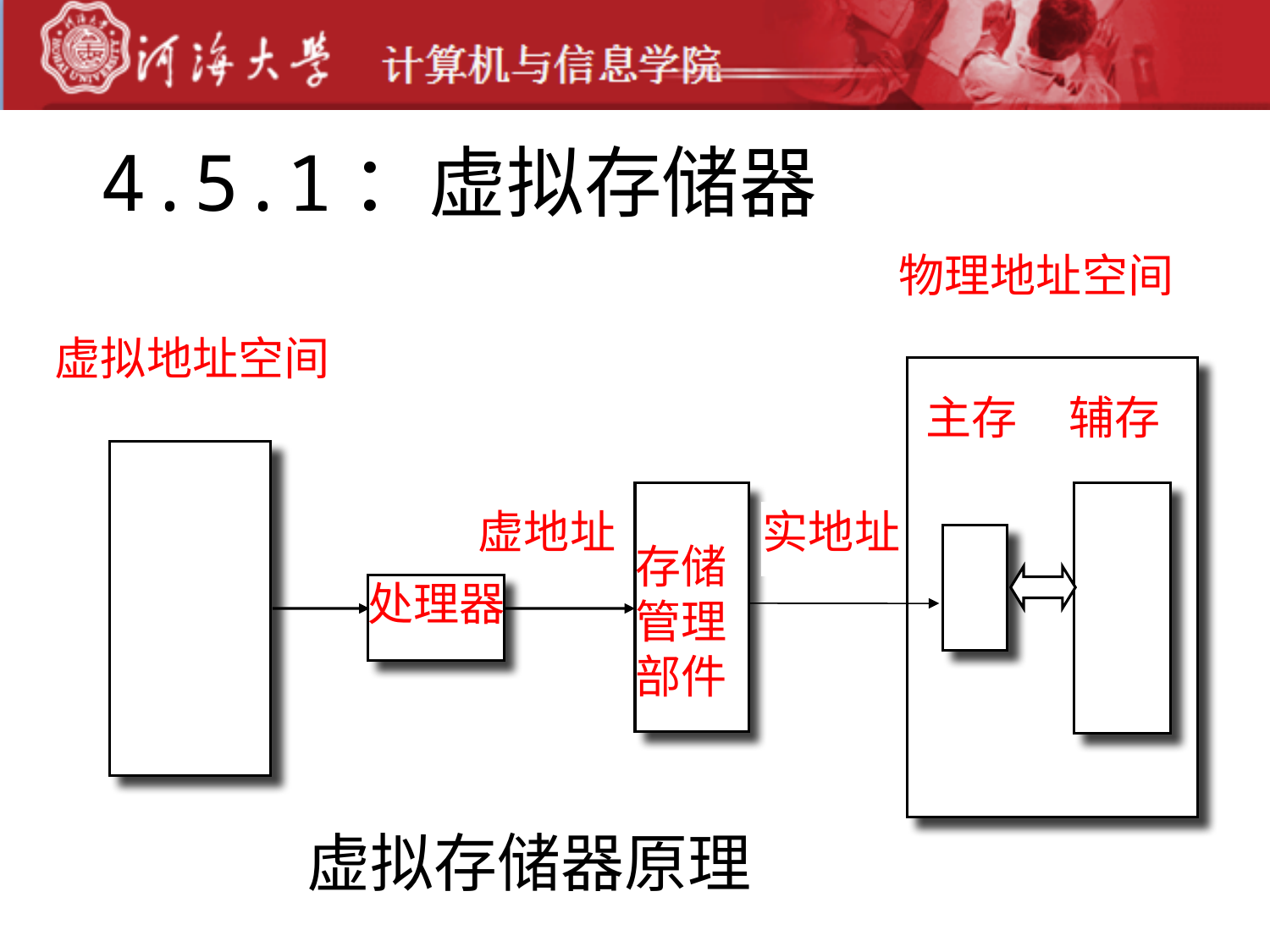

# 4.5.1：虚拟存储器
物理地址空间
虚拟地址空间

主存
辅存

存储
管理
部件

虚地址
实地址

处理器

虚拟存储器原理